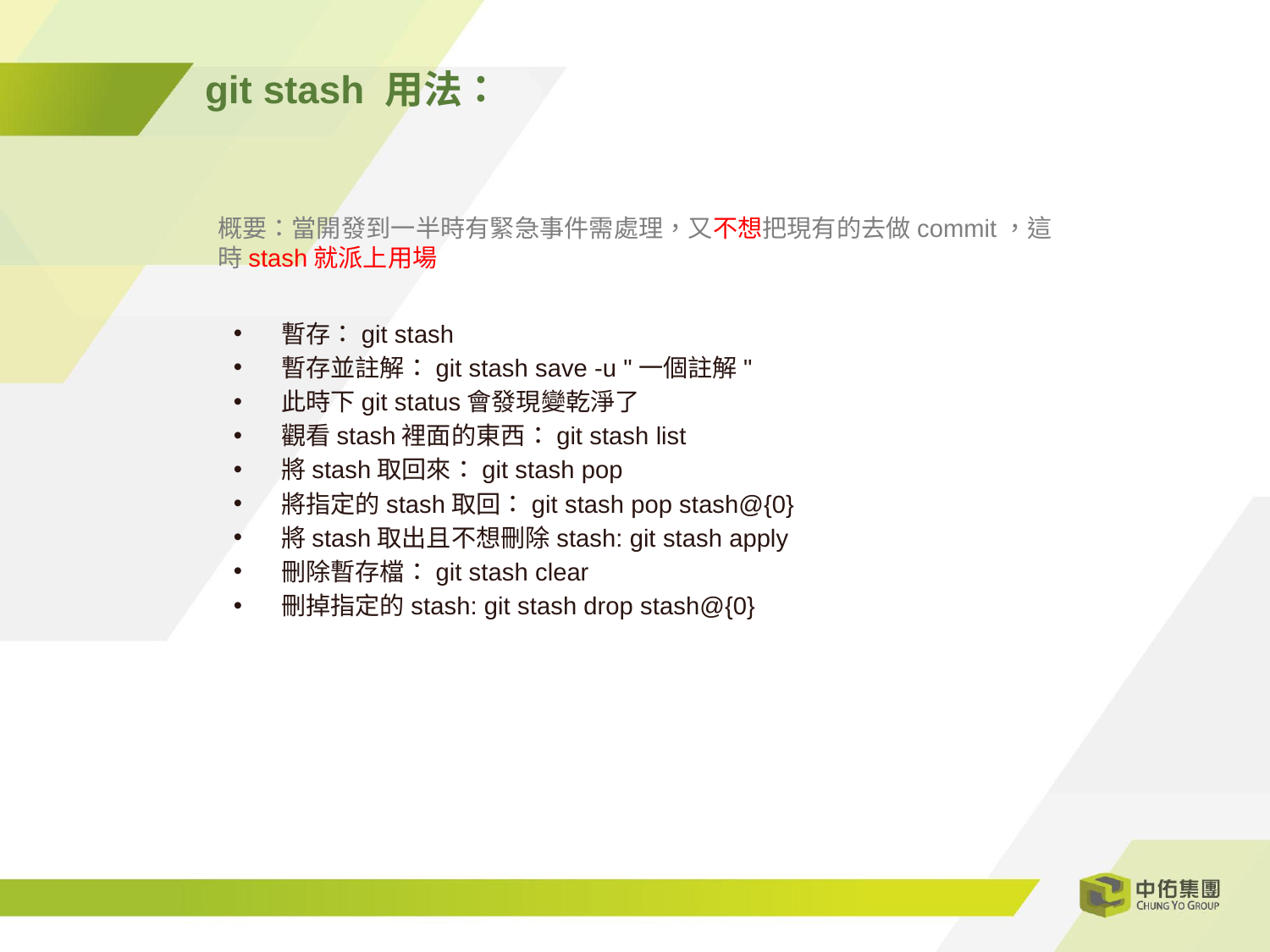

git stash 用法：

概要：當開發到一半時有緊急事件需處理，又不想把現有的去做commit，這時stash就派上用場

暫存：git stash
暫存並註解：git stash save -u "一個註解"
此時下git status會發現變乾淨了
觀看stash裡面的東西：git stash list
將stash取回來：git stash pop
將指定的stash取回：git stash pop stash@{0}
將stash取出且不想刪除stash: git stash apply
刪除暫存檔：git stash clear
刪掉指定的stash: git stash drop stash@{0}